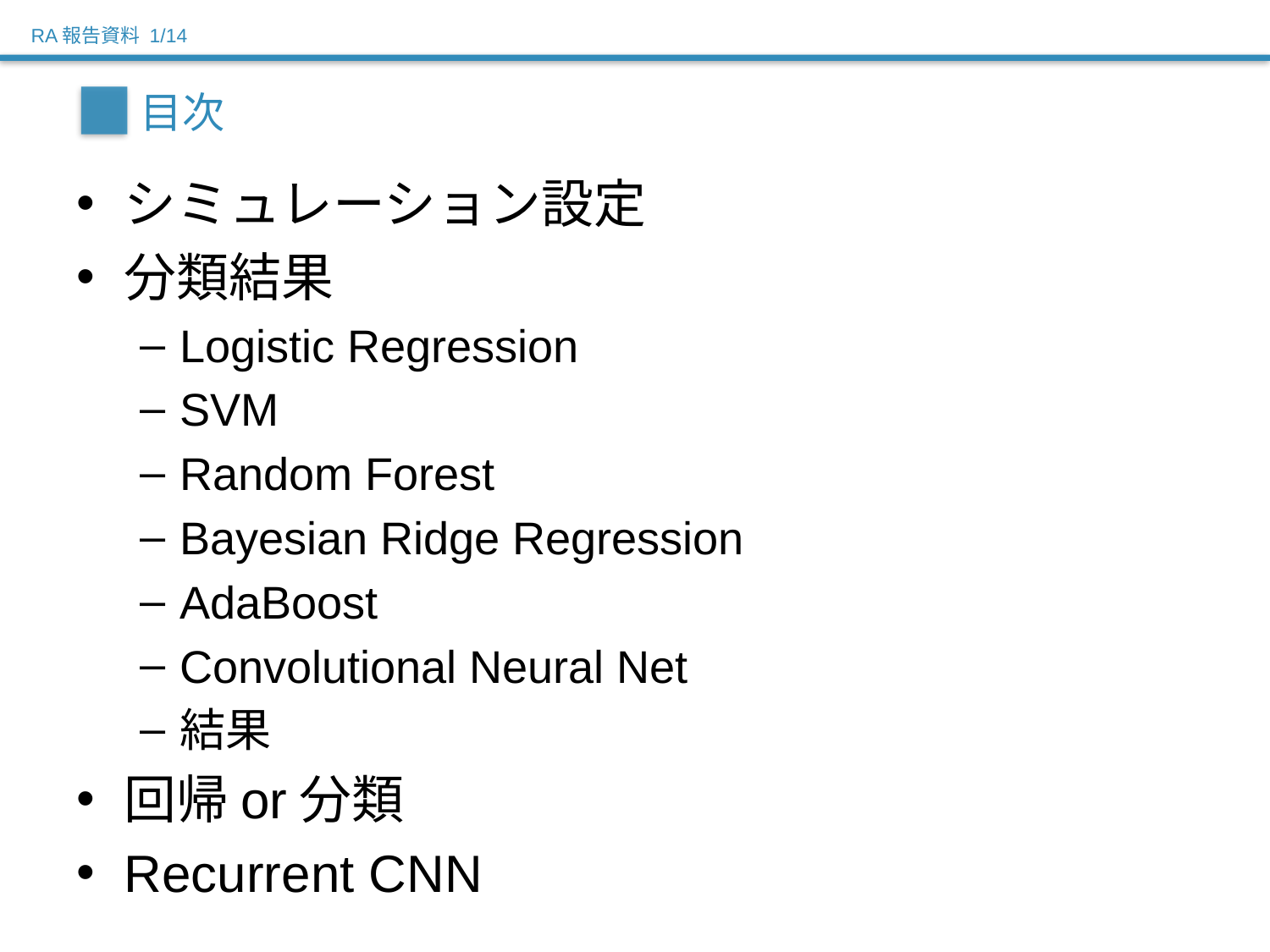

RA報告資料 1/14

目次

シミュレーション設定
分類結果
Logistic Regression
SVM
Random Forest
Bayesian Ridge Regression
AdaBoost
Convolutional Neural Net
結果
回帰or分類
Recurrent CNN